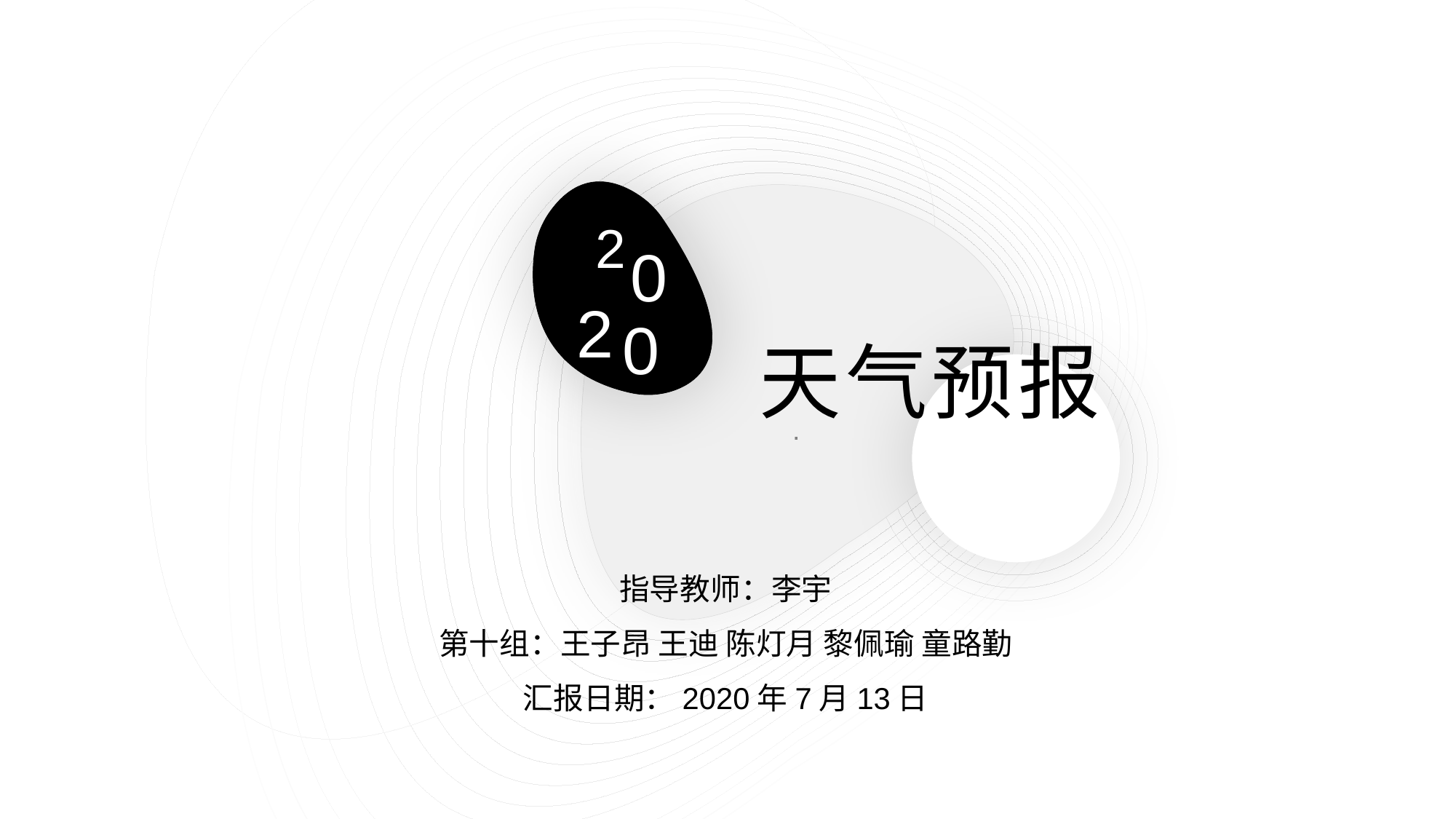

2
0
2
0

天气预报
.

指导教师：李宇
第十组：王子昂 王迪 陈灯月 黎佩瑜 童路勤
汇报日期：2020年7月13日